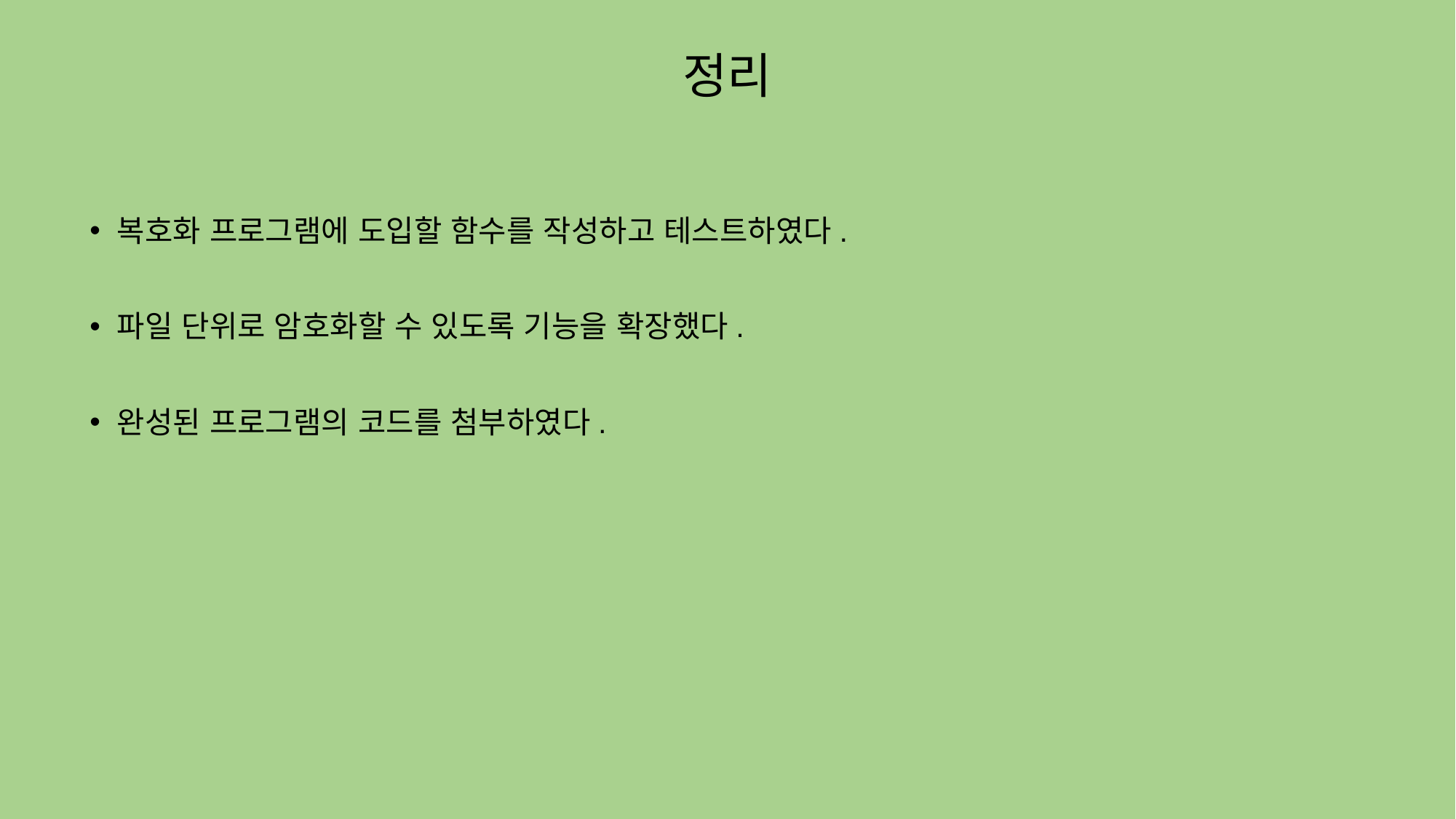

# 정리

복호화 프로그램에 도입할 함수를 작성하고 테스트하였다.

파일 단위로 암호화할 수 있도록 기능을 확장했다.

완성된 프로그램의 코드를 첨부하였다.